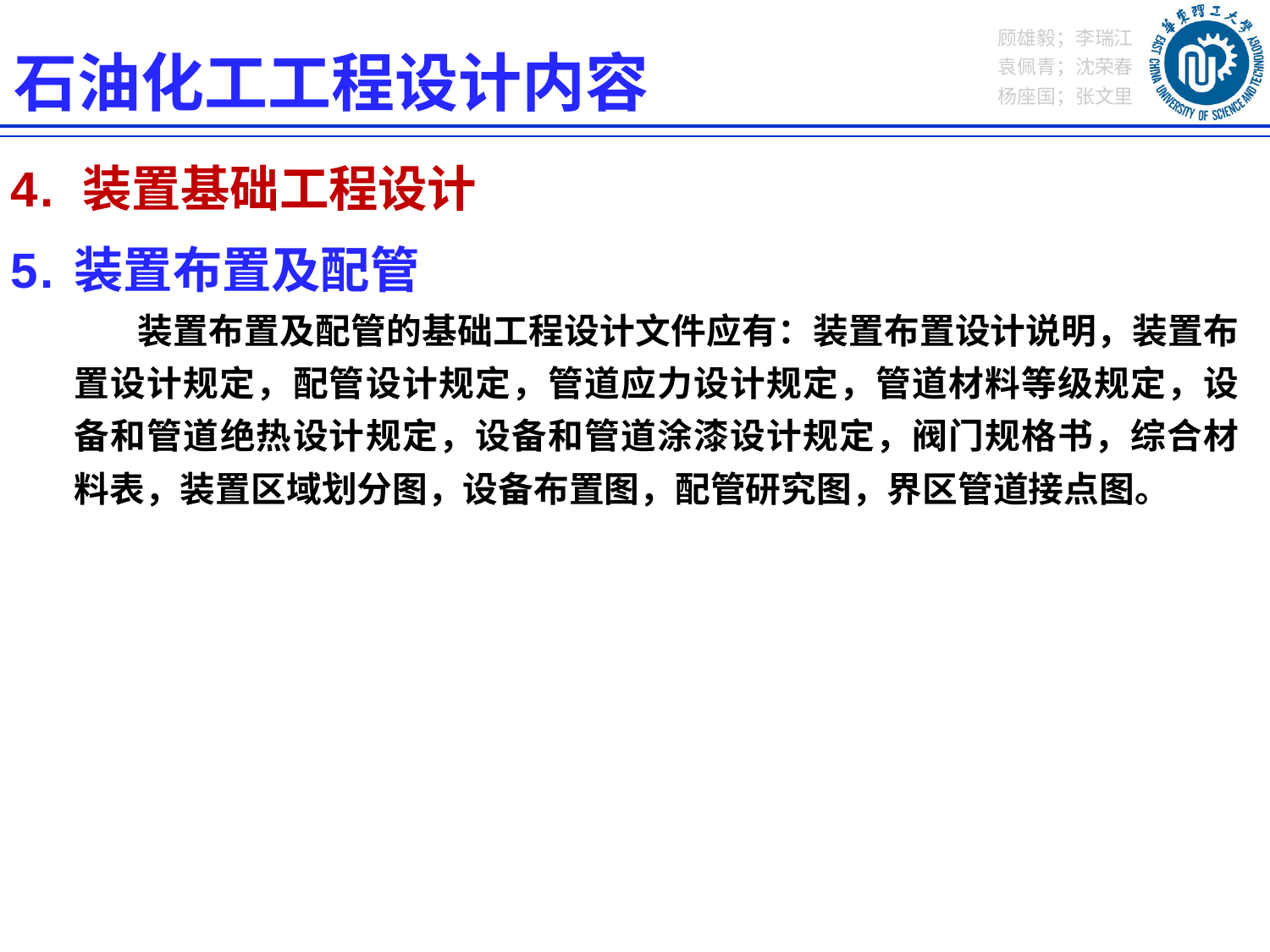

石油化工工程设计内容
装置基础工程设计
装置布置及配管
装置布置及配管的基础工程设计文件应有：装置布置设计说明，装置布置设计规定，配管设计规定，管道应力设计规定，管道材料等级规定，设备和管道绝热设计规定，设备和管道涂漆设计规定，阀门规格书，综合材料表，装置区域划分图，设备布置图，配管研究图，界区管道接点图。